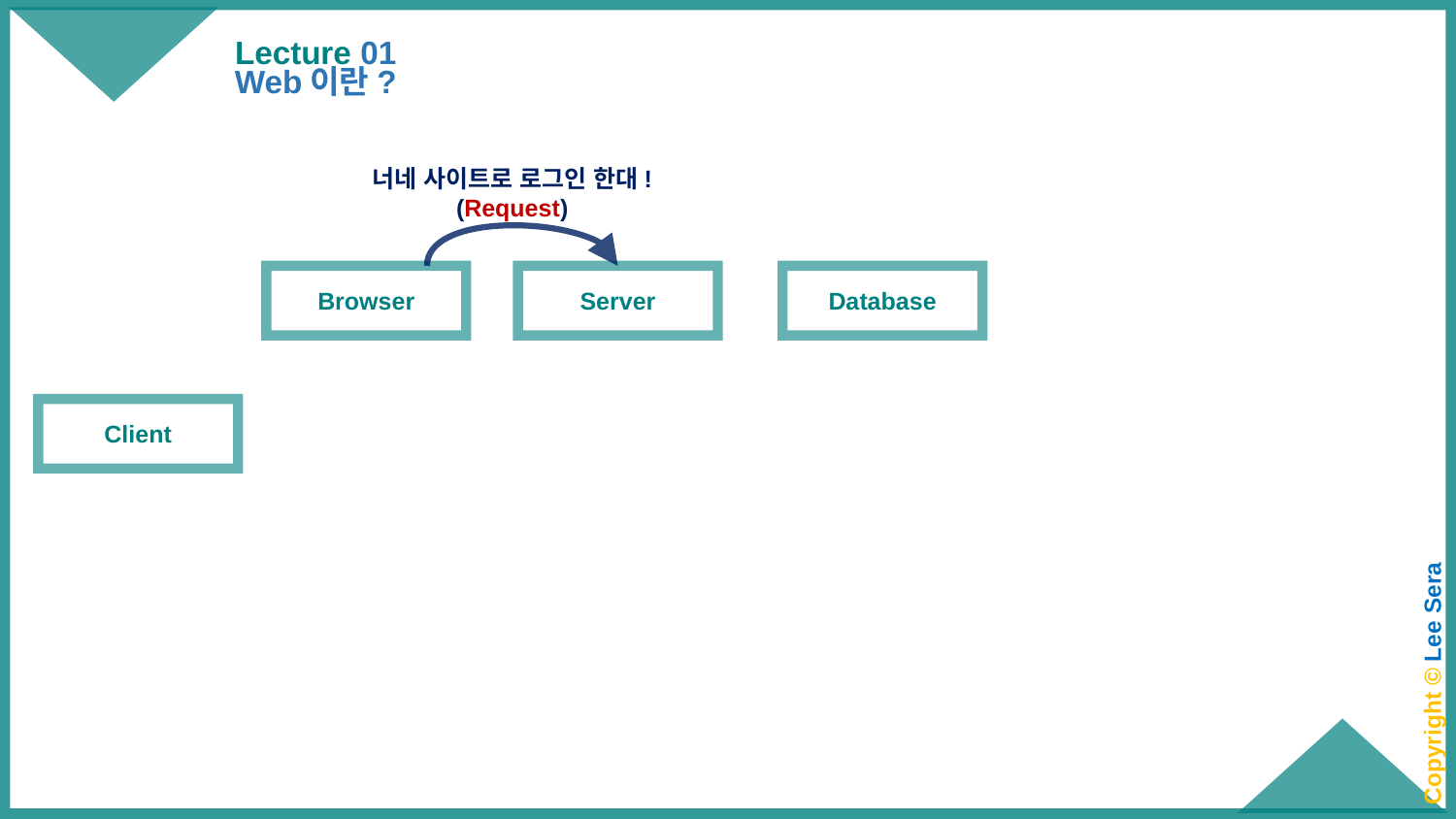

Lecture 01
Web이란?
너네 사이트로 로그인 한대!
(Request)
Server
Database
Browser
Client
Copyright © Lee Sera